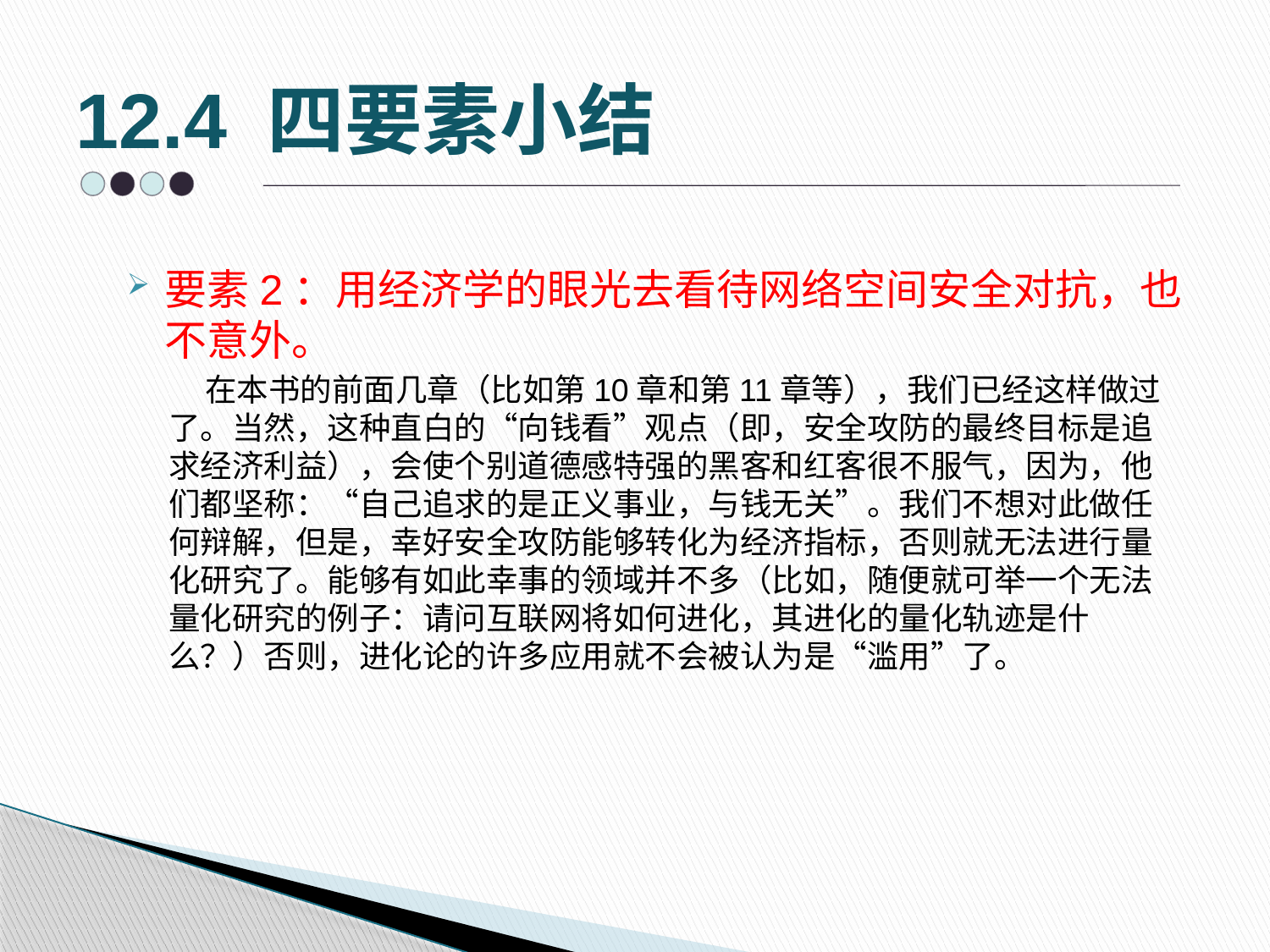

# 12.4 四要素小结

要素2：用经济学的眼光去看待网络空间安全对抗，也不意外。

    在本书的前面几章（比如第10章和第11章等），我们已经这样做过了。当然，这种直白的“向钱看”观点（即，安全攻防的最终目标是追求经济利益），会使个别道德感特强的黑客和红客很不服气，因为，他们都坚称：“自己追求的是正义事业，与钱无关”。我们不想对此做任何辩解，但是，幸好安全攻防能够转化为经济指标，否则就无法进行量化研究了。能够有如此幸事的领域并不多（比如，随便就可举一个无法量化研究的例子：请问互联网将如何进化，其进化的量化轨迹是什么？）否则，进化论的许多应用就不会被认为是“滥用”了。